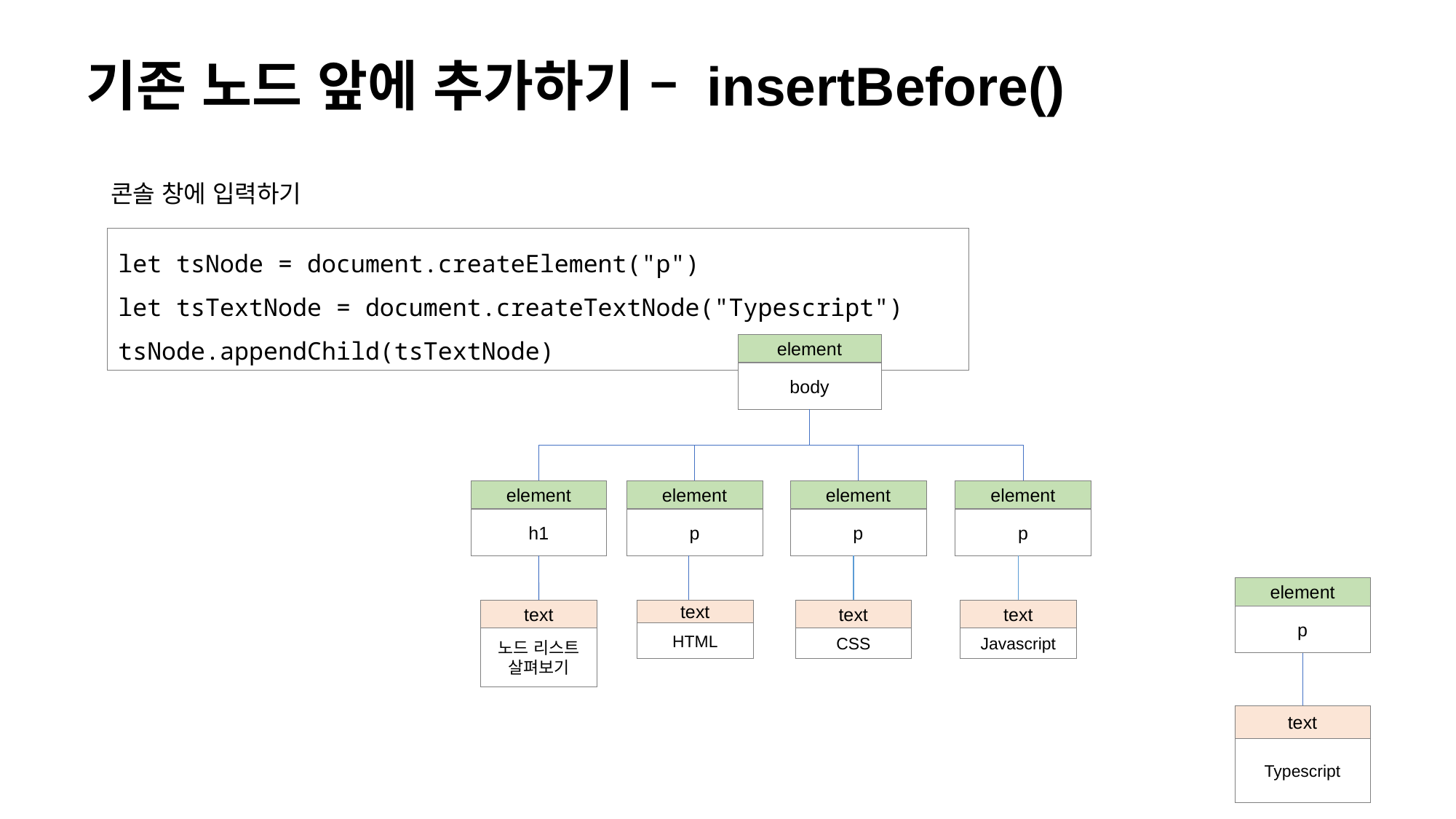

# 기존 노드 앞에 추가하기 – insertBefore()
콘솔 창에 입력하기
let tsNode = document.createElement("p")
let tsTextNode = document.createTextNode("Typescript") tsNode.appendChild(tsTextNode)
element
body
element
h1
element
p
element
p
element
p
element
p
text
노드 리스트 살펴보기
text
HTML
text
CSS
text
Javascript
text
Typescript